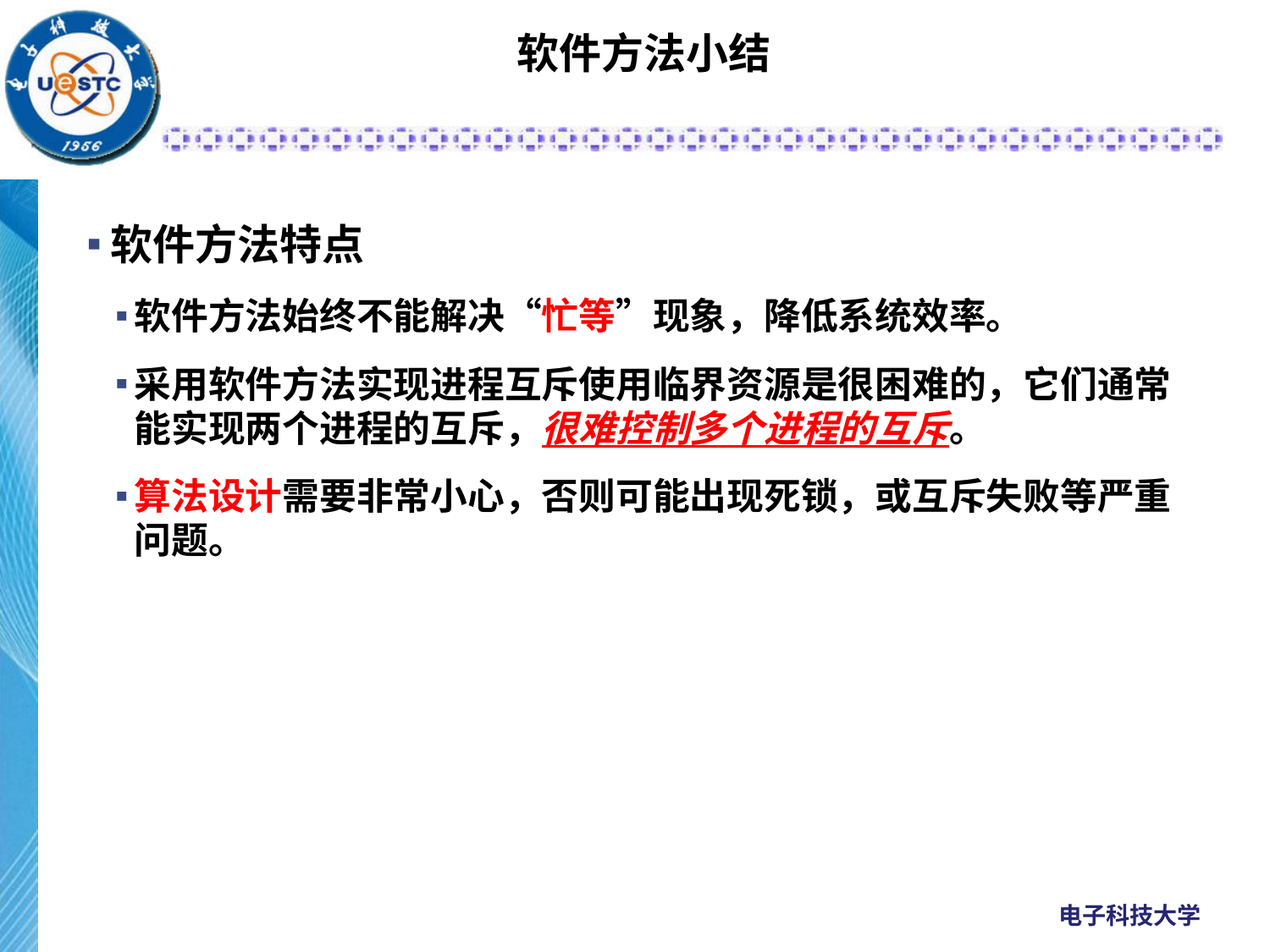

# 软件方法小结
软件方法特点
软件方法始终不能解决“忙等”现象，降低系统效率。
采用软件方法实现进程互斥使用临界资源是很困难的，它们通常能实现两个进程的互斥，很难控制多个进程的互斥。
算法设计需要非常小心，否则可能出现死锁，或互斥失败等严重问题。